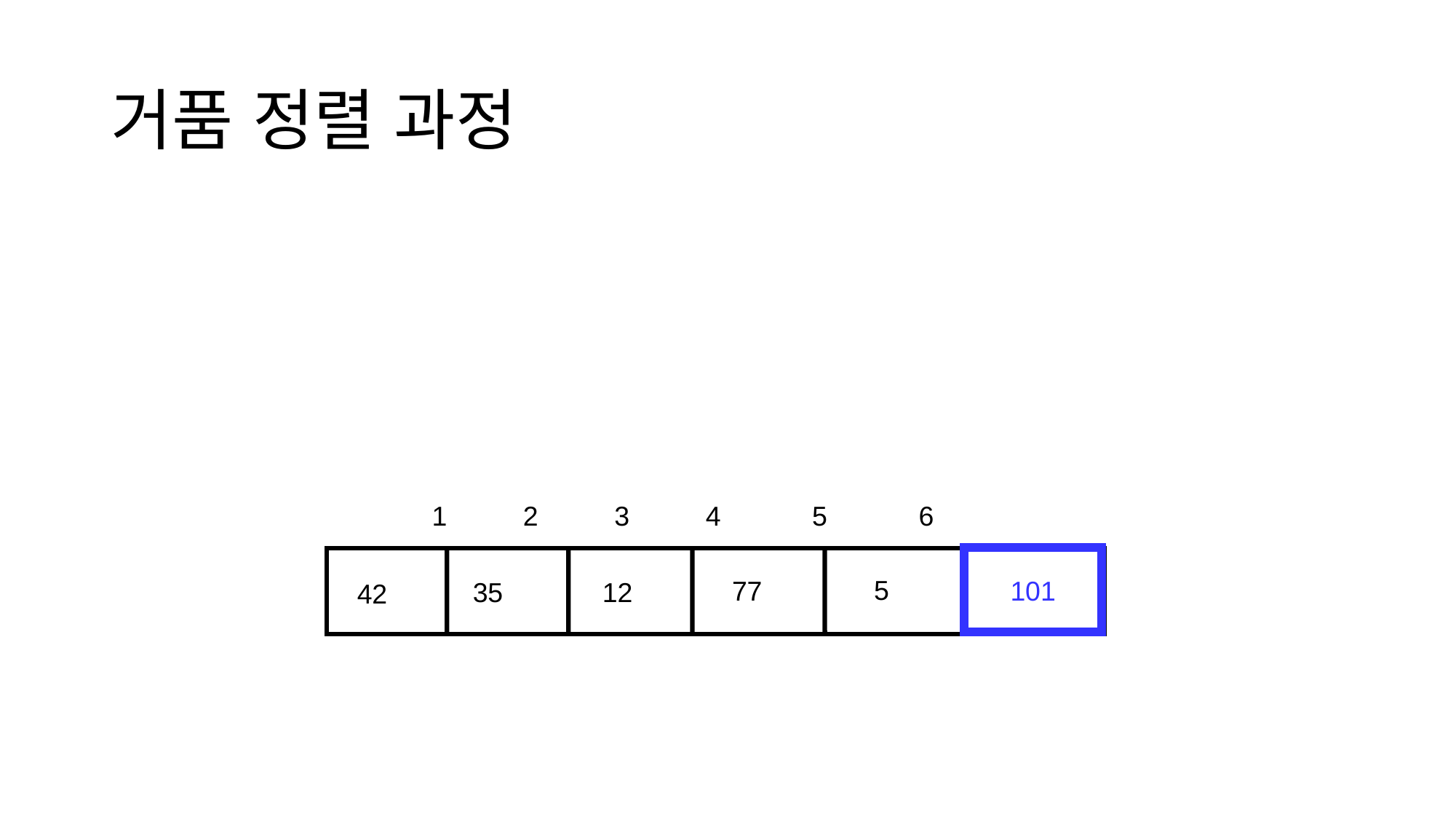

# 거품 정렬 과정

1          2          3          4            5            6
101

  5
77
35
12
42